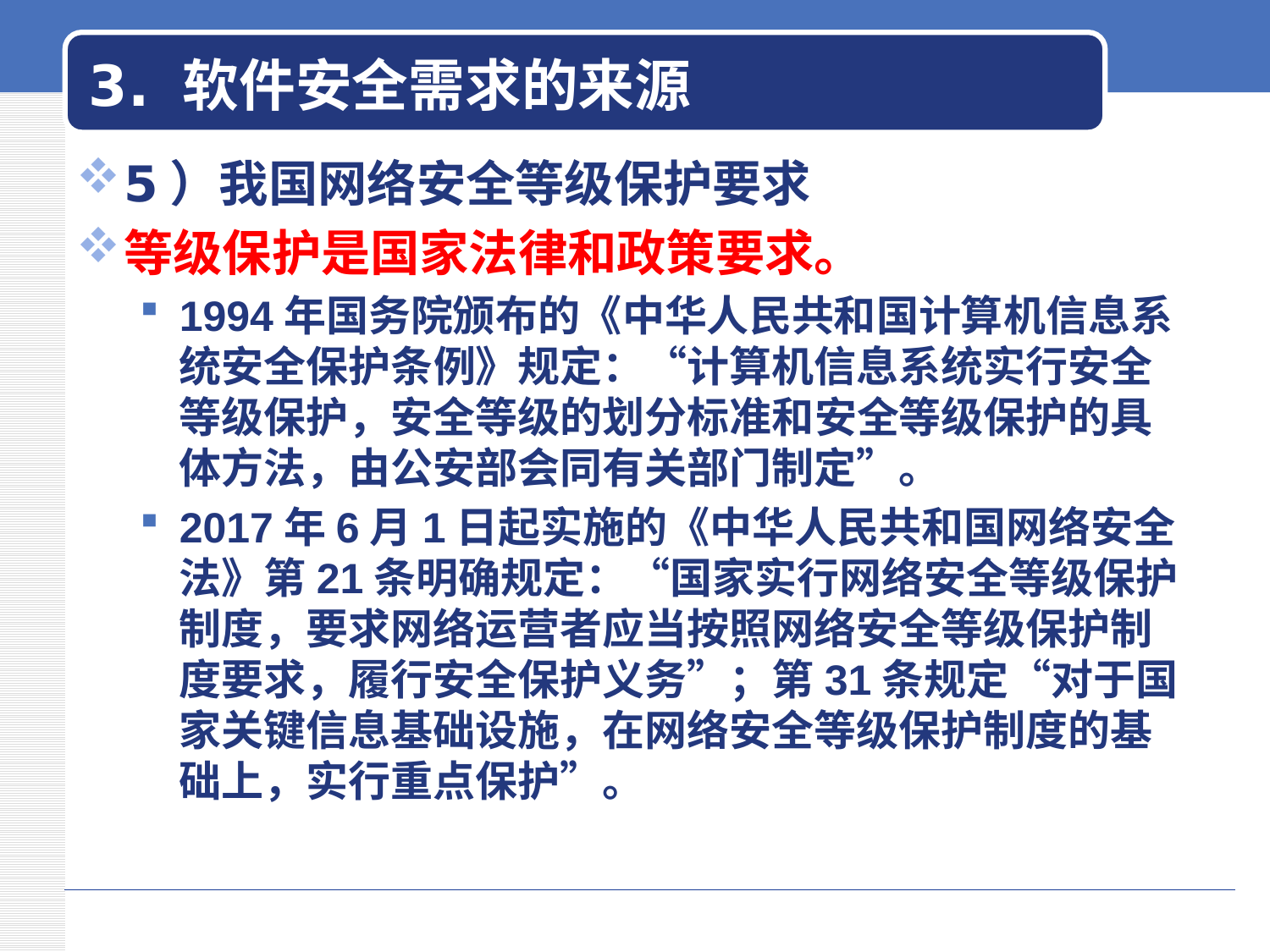

# 3. 软件安全需求的来源
5）我国网络安全等级保护要求
等级保护是国家法律和政策要求。
1994年国务院颁布的《中华人民共和国计算机信息系统安全保护条例》规定：“计算机信息系统实行安全等级保护，安全等级的划分标准和安全等级保护的具体方法，由公安部会同有关部门制定”。
2017年6月1日起实施的《中华人民共和国网络安全法》第21条明确规定：“国家实行网络安全等级保护制度，要求网络运营者应当按照网络安全等级保护制度要求，履行安全保护义务”；第31条规定“对于国家关键信息基础设施，在网络安全等级保护制度的基础上，实行重点保护”。